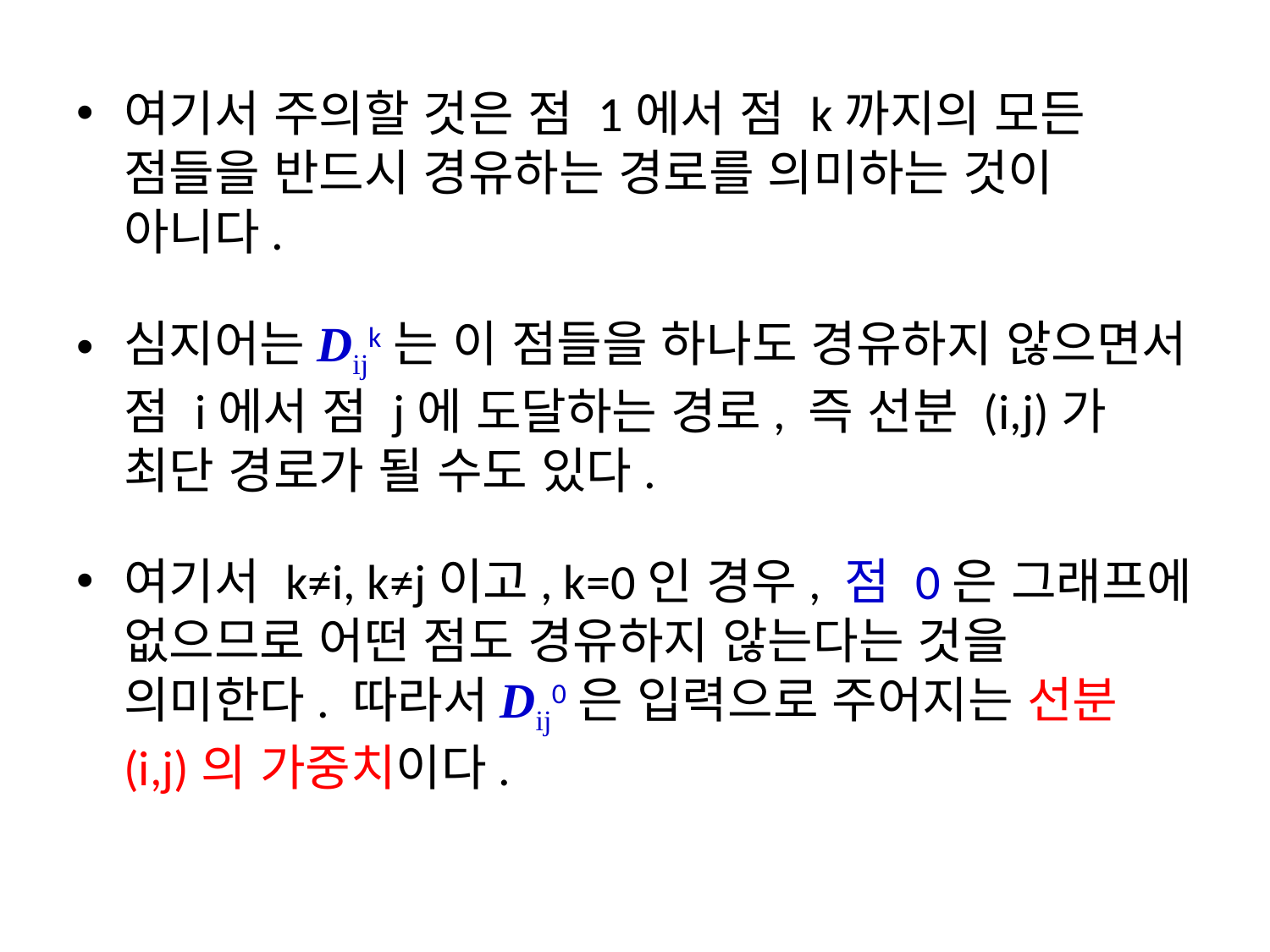

여기서 주의할 것은 점 1에서 점 k까지의 모든 점들을 반드시 경유하는 경로를 의미하는 것이 아니다.
심지어는Dijk는 이 점들을 하나도 경유하지 않으면서 점 i에서 점 j에 도달하는 경로, 즉 선분 (i,j)가 최단 경로가 될 수도 있다.
여기서 k≠i, k≠j이고, k=0인 경우, 점 0은 그래프에 없으므로 어떤 점도 경유하지 않는다는 것을 의미한다. 따라서Dij0은 입력으로 주어지는 선분 (i,j)의 가중치이다.